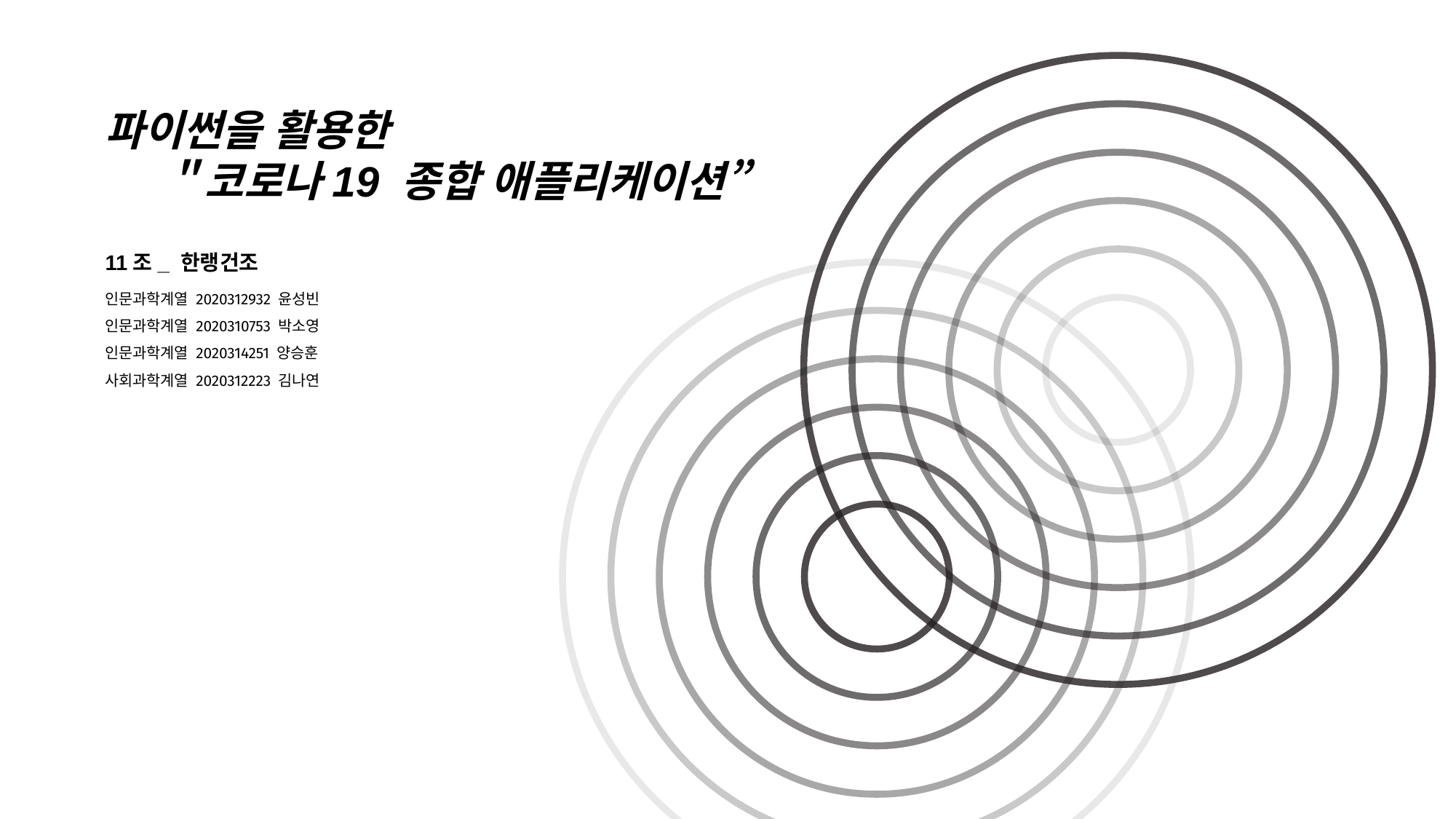

파이썬을 활용한
    ＂코로나19 종합 애플리케이션”
11조_ 한랭건조
인문과학계열 2020312932 윤성빈
인문과학계열 2020310753 박소영
인문과학계열 2020314251 양승훈
사회과학계열 2020312223 김나연